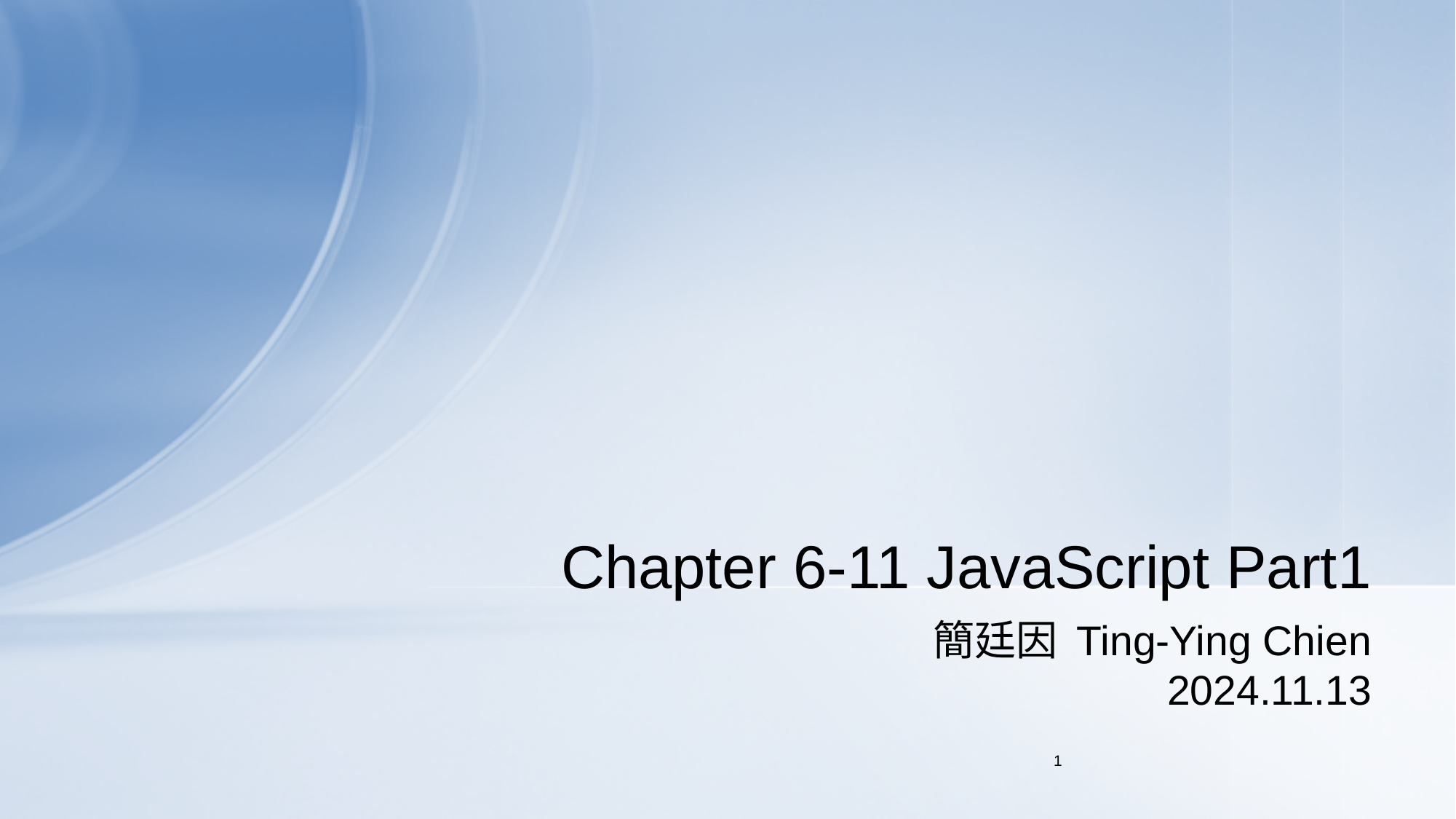

# Chapter 6-11 JavaScript Part1
簡廷因 Ting-Ying Chien
2024.11.13

1